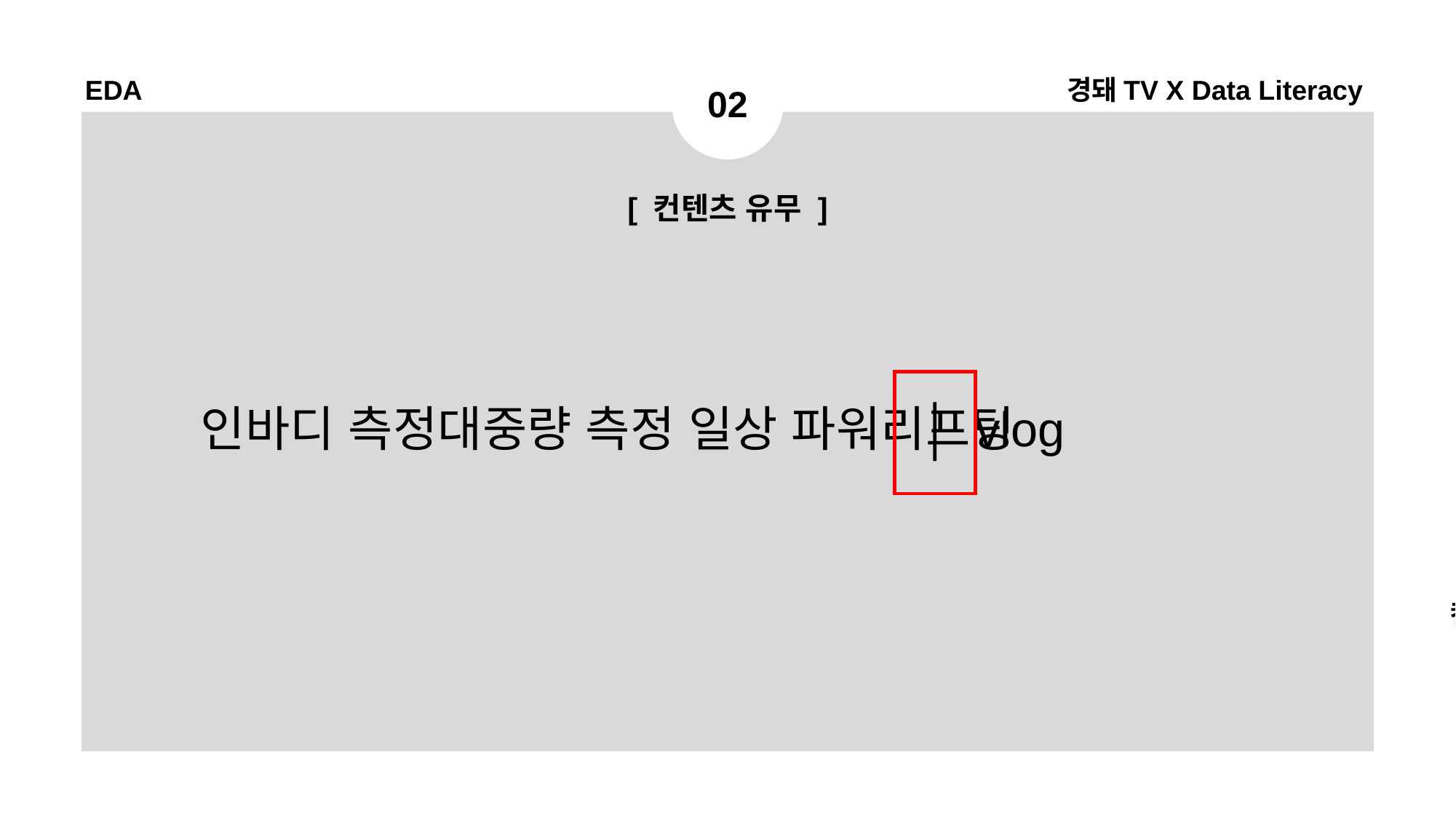

02
EDA
경돼TV X Data Literacy
[ 컨텐츠 유무 ]

인바디 측정대중량 측정 일상 파워리프팅
│
vlog
컨텐츠